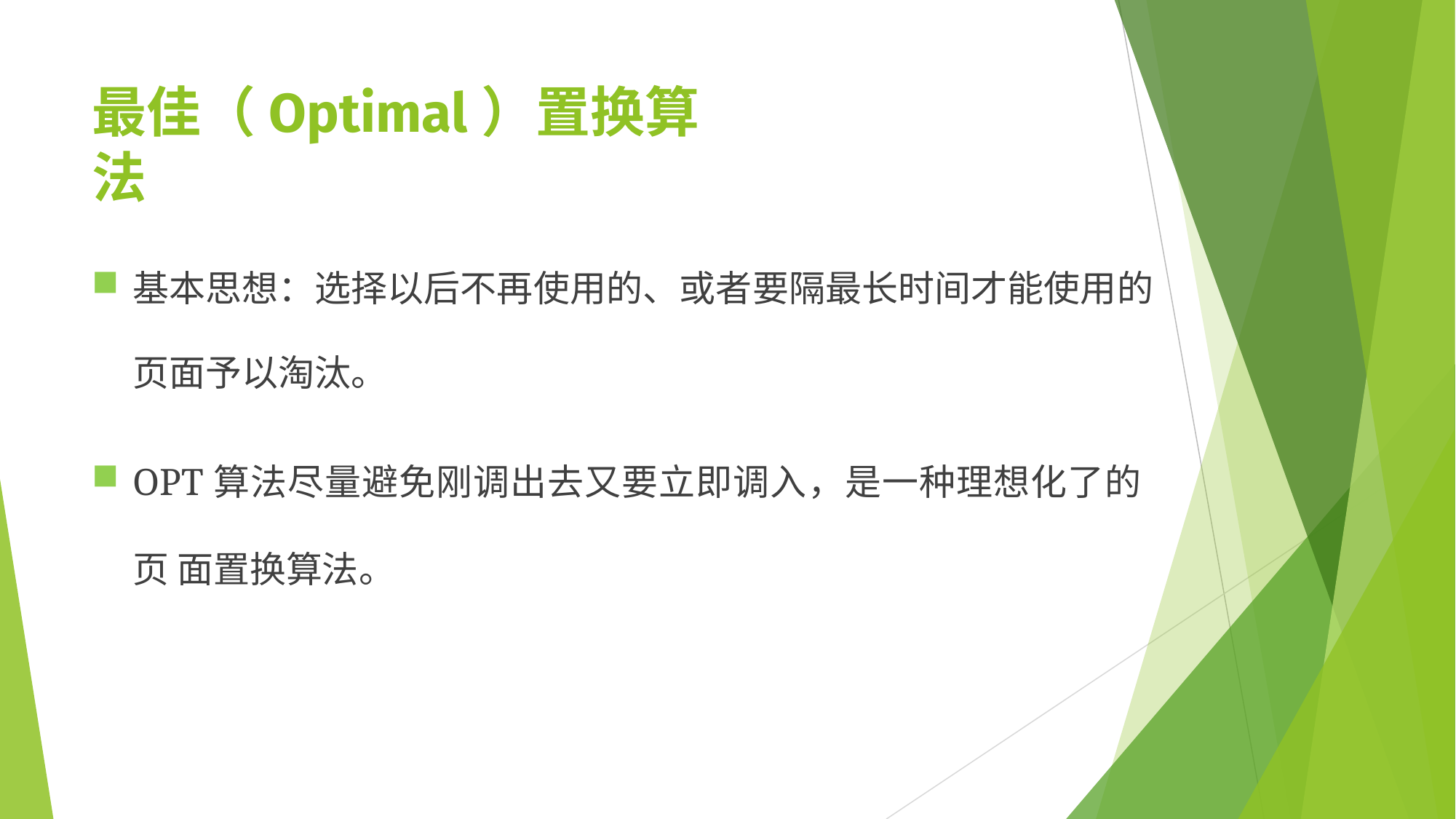

# 最佳（Optimal）置换算法
基本思想：选择以后不再使用的、或者要隔最长时间才能使用的

页面予以淘汰。
OPT算法尽量避免刚调出去又要立即调入，是一种理想化了的页 面置换算法。